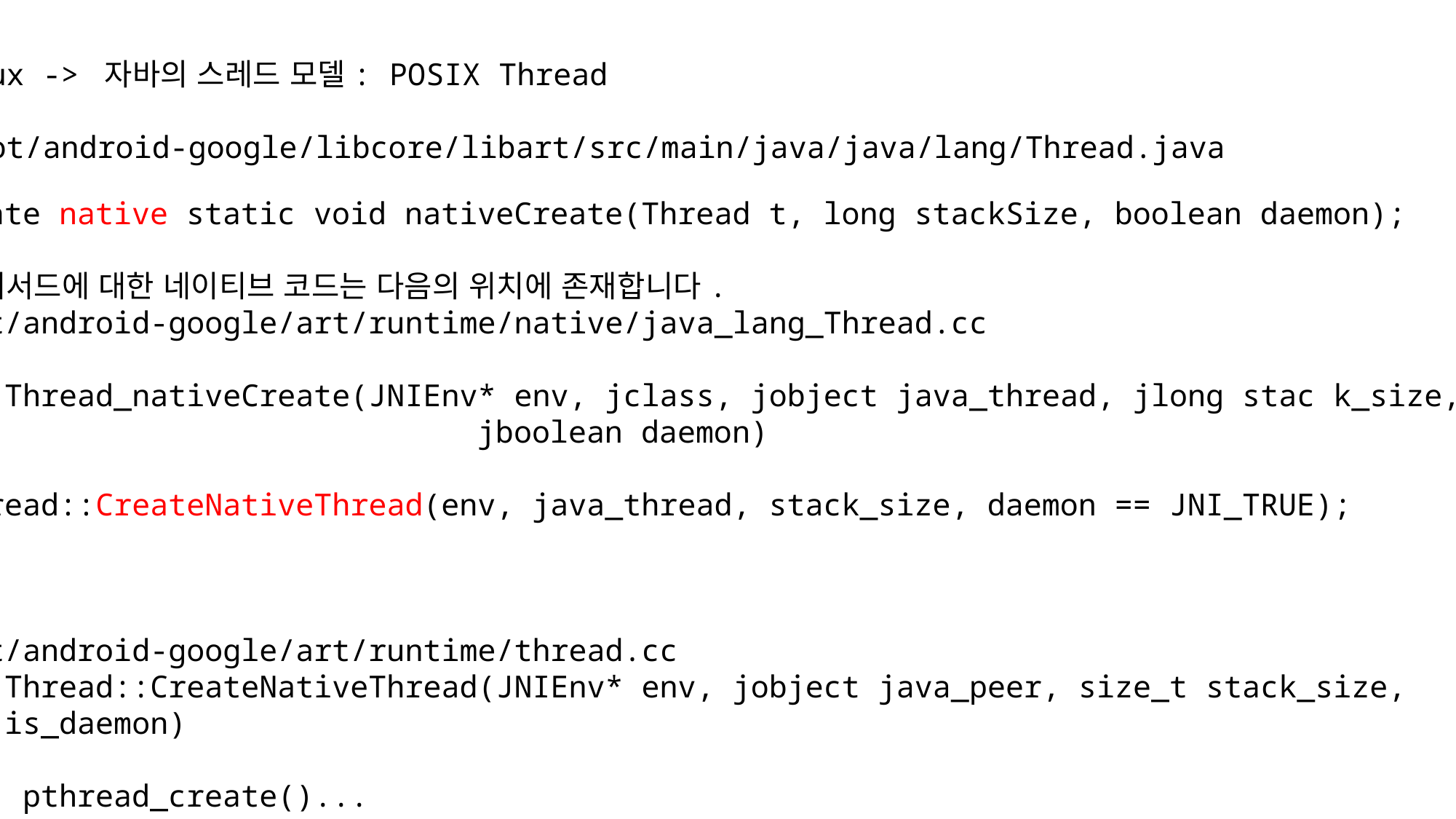

Linux -> 자바의 스레드 모델: POSIX Thread

/root/android-google/libcore/libart/src/main/java/java/lang/Thread.java
private native static void nativeCreate(Thread t, long stackSize, boolean daemon);

위의 메서드에 대한 네이티브 코드는 다음의 위치에 존재합니다.
/root/android-google/art/runtime/native/java_lang_Thread.cc

void Thread_nativeCreate(JNIEnv* env, jclass, jobject java_thread, jlong stac k_size,
                               jboolean daemon)
{
  Thread::CreateNativeThread(env, java_thread, stack_size, daemon == JNI_TRUE);
}

/root/android-google/art/runtime/thread.cc
void Thread::CreateNativeThread(JNIEnv* env, jobject java_peer, size_t stack_size,
bool is_daemon)
{
	pthread_create()...
}